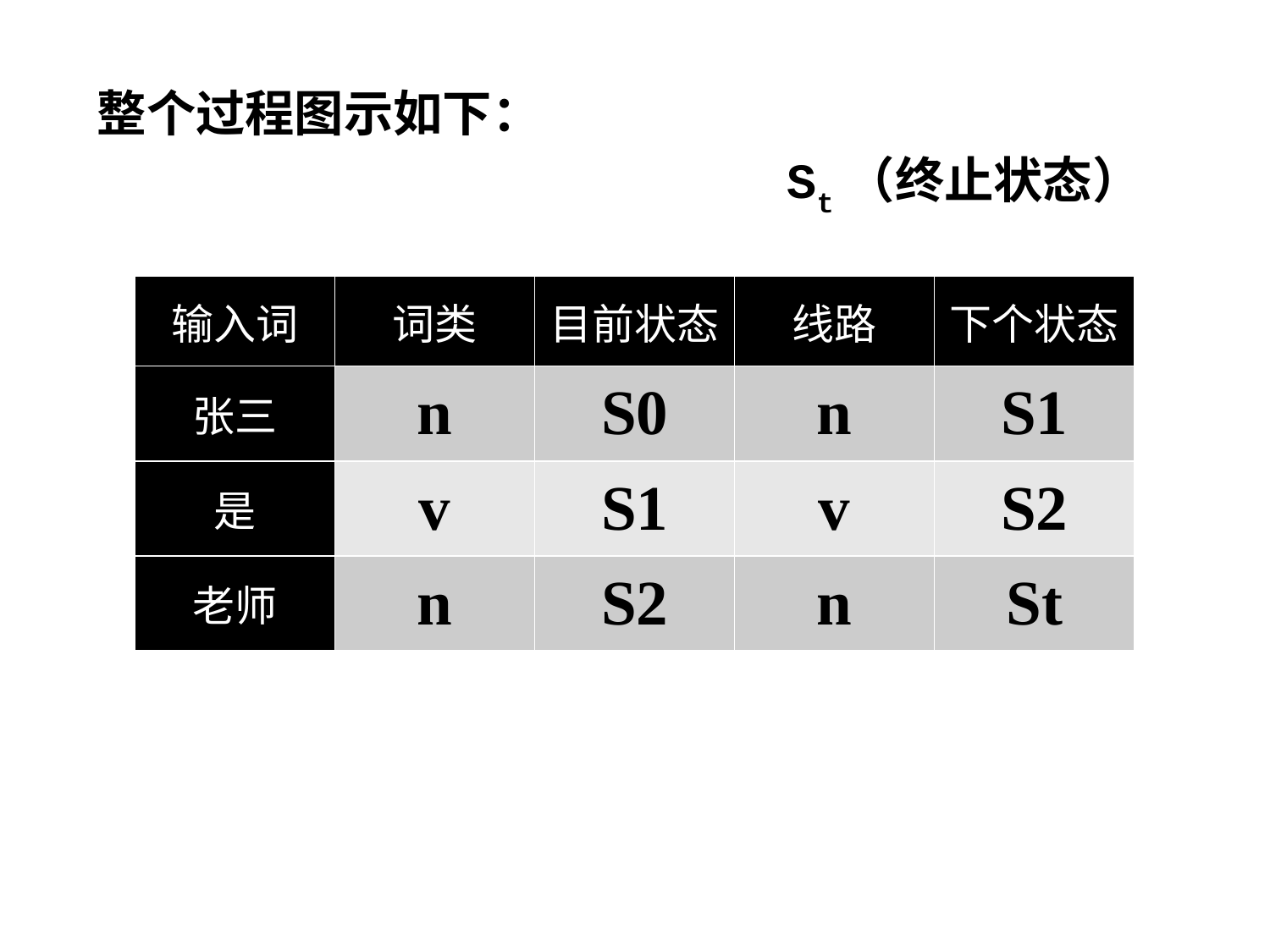

整个过程图示如下：
                     St（终止状态）

| 输入词 | 词类 | 目前状态 | 线路 | 下个状态 |
| --- | --- | --- | --- | --- |
| 张三 | n | S0 | n | S1 |
| 是 | v | S1 | v | S2 |
| 老师 | n | S2 | n | St |